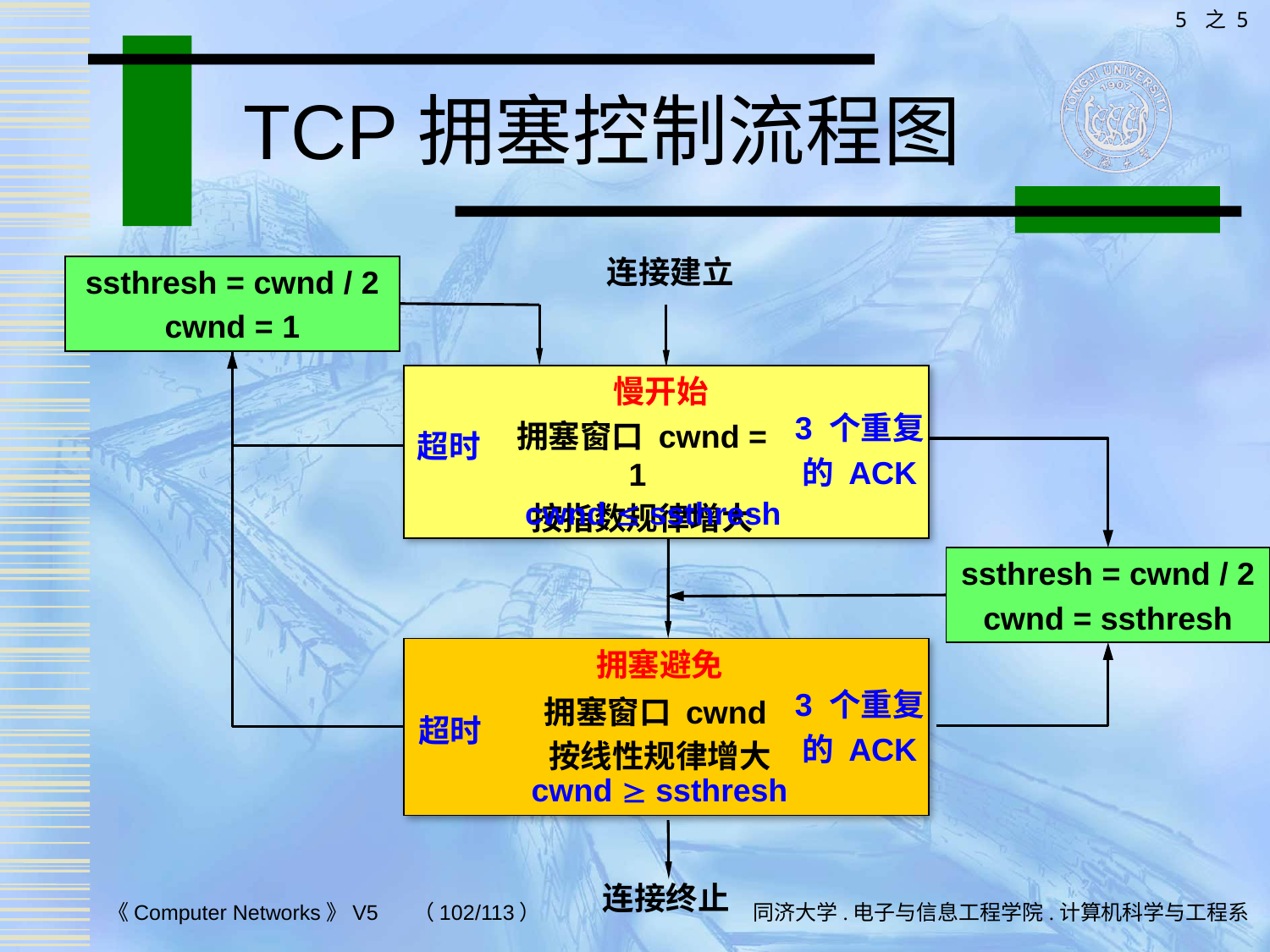

5 之 5
# TCP拥塞控制流程图
连接建立
ssthresh = cwnd / 2
cwnd = 1

慢开始
3 个重复
的 ACK
拥塞窗口 cwnd = 1
按指数规律增大
超时
cwnd ≤ ssthresh
ssthresh = cwnd / 2
cwnd = ssthresh

拥塞避免
3 个重复
的 ACK
拥塞窗口 cwnd
按线性规律增大
超时
cwnd ≥ ssthresh
连接终止